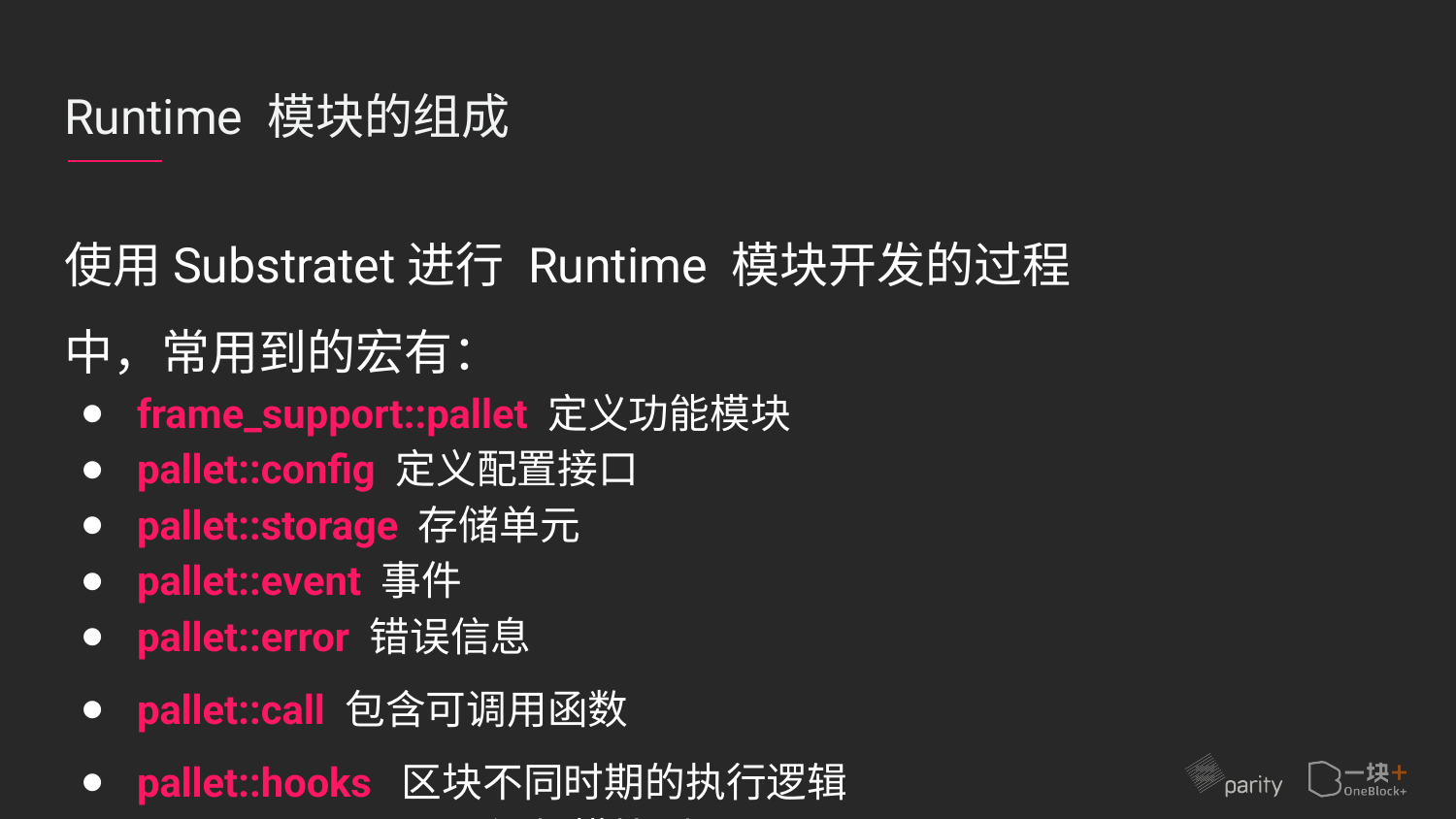

# Runtime 模块的组成
使用Substratet进行 Runtime 模块开发的过程中，常用到的宏有：
frame_support::pallet 定义功能模块
pallet::config 定义配置接口
pallet::storage 存储单元
pallet::event 事件
pallet::error 错误信息
pallet::call 包含可调用函数
pallet::hooks  区块不同时期的执行逻辑
construct_runtime 添加模块到 Runtime